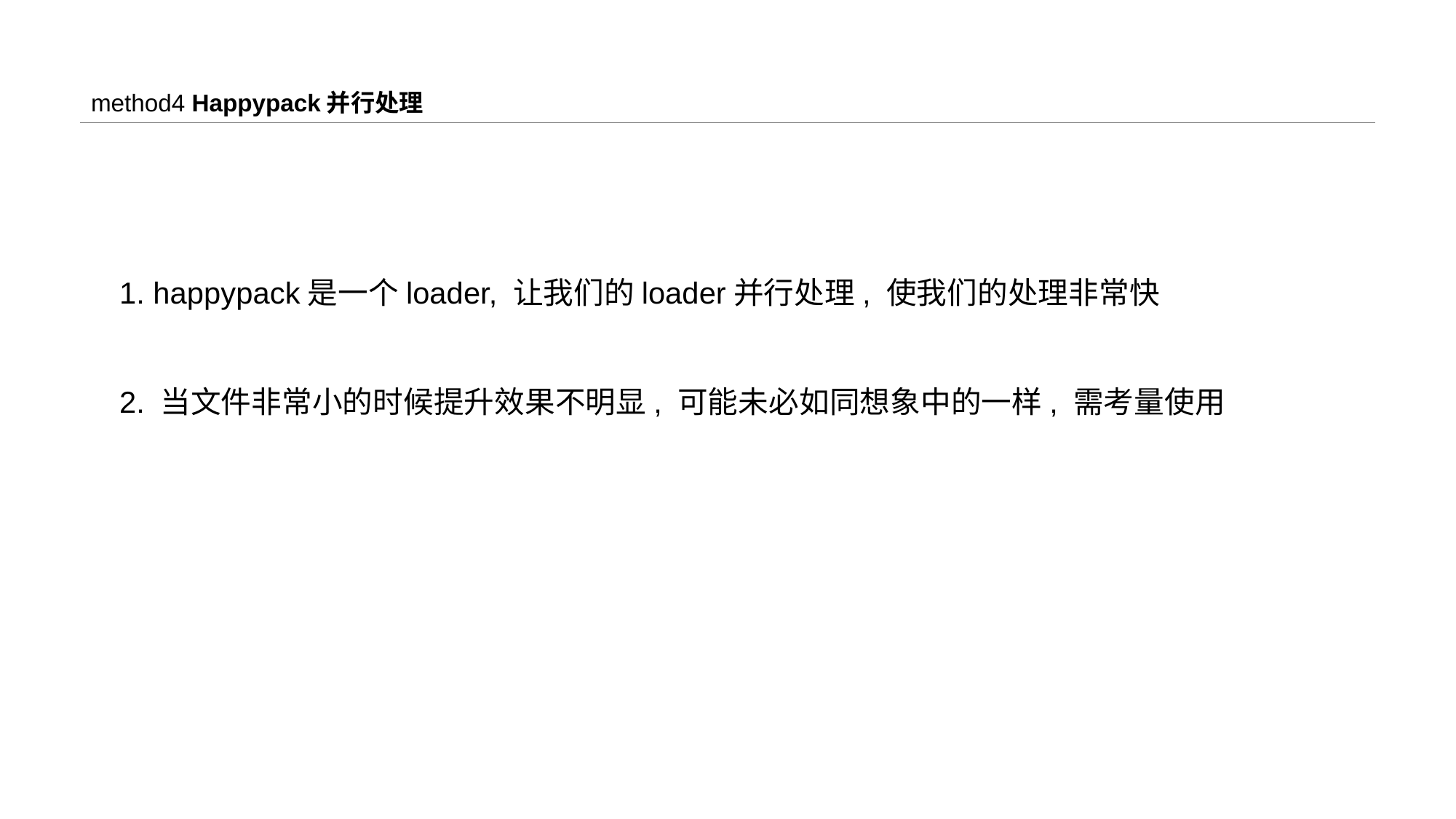

# method4 Happypack并行处理
1. happypack是一个loader, 让我们的loader并行处理, 使我们的处理非常快

2. 当文件非常小的时候提升效果不明显, 可能未必如同想象中的一样, 需考量使用

48